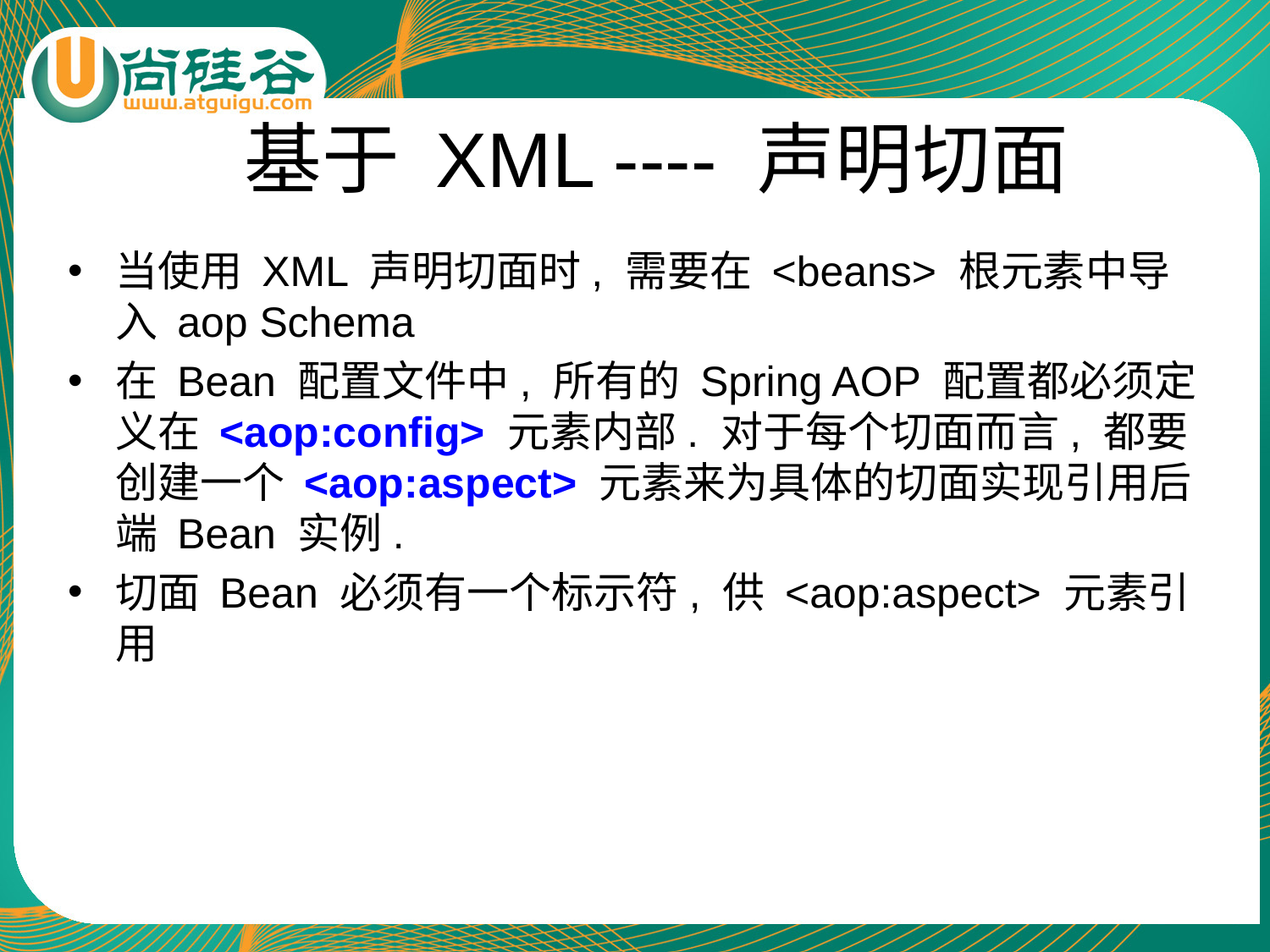

# 基于 XML ---- 声明切面
当使用 XML 声明切面时, 需要在 <beans> 根元素中导入 aop Schema
在 Bean 配置文件中, 所有的 Spring AOP 配置都必须定义在 <aop:config> 元素内部. 对于每个切面而言, 都要创建一个 <aop:aspect> 元素来为具体的切面实现引用后端 Bean 实例.
切面 Bean 必须有一个标示符, 供 <aop:aspect> 元素引用